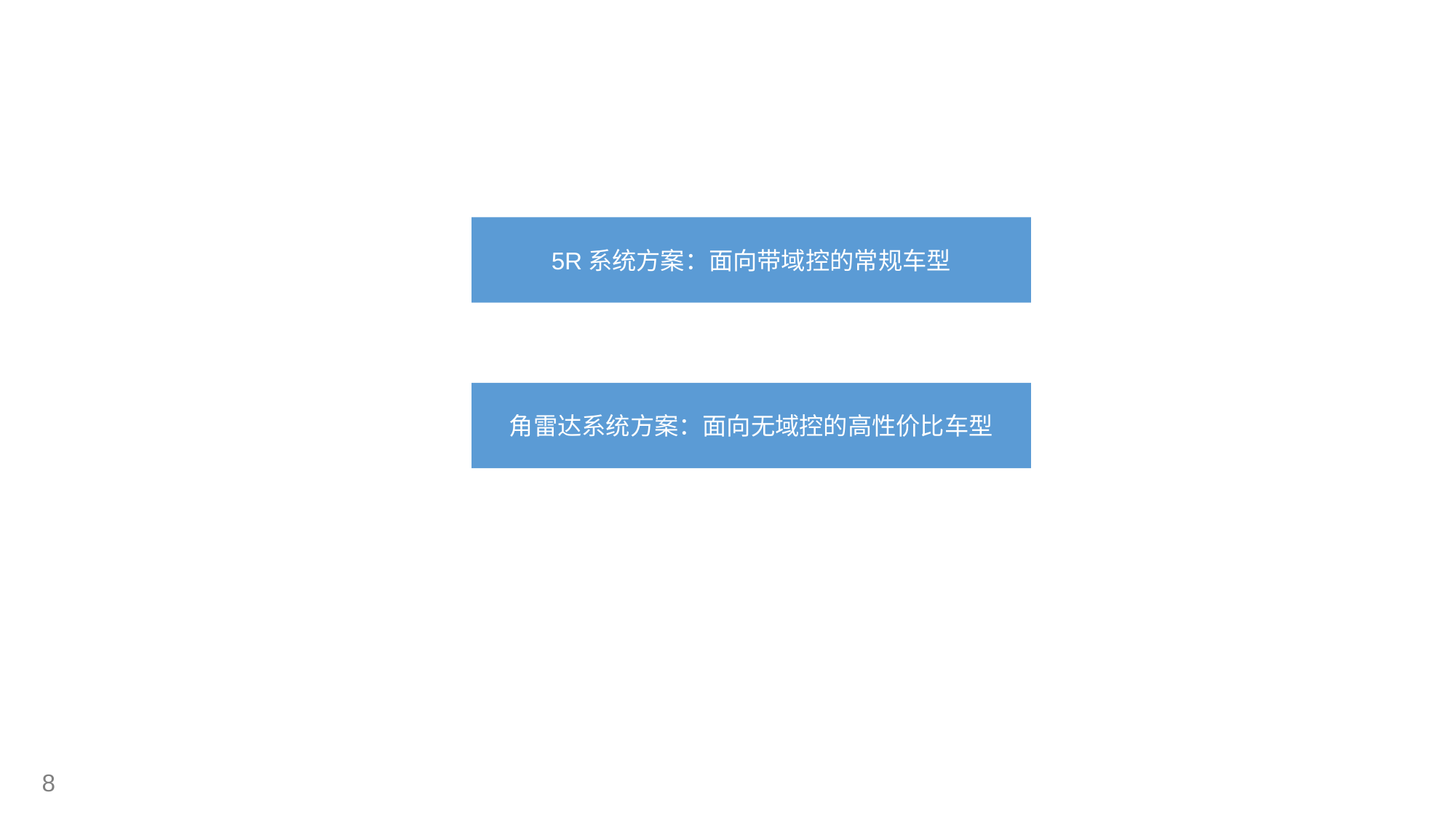

5R系统方案：面向带域控的常规车型
角雷达系统方案：面向无域控的高性价比车型
8